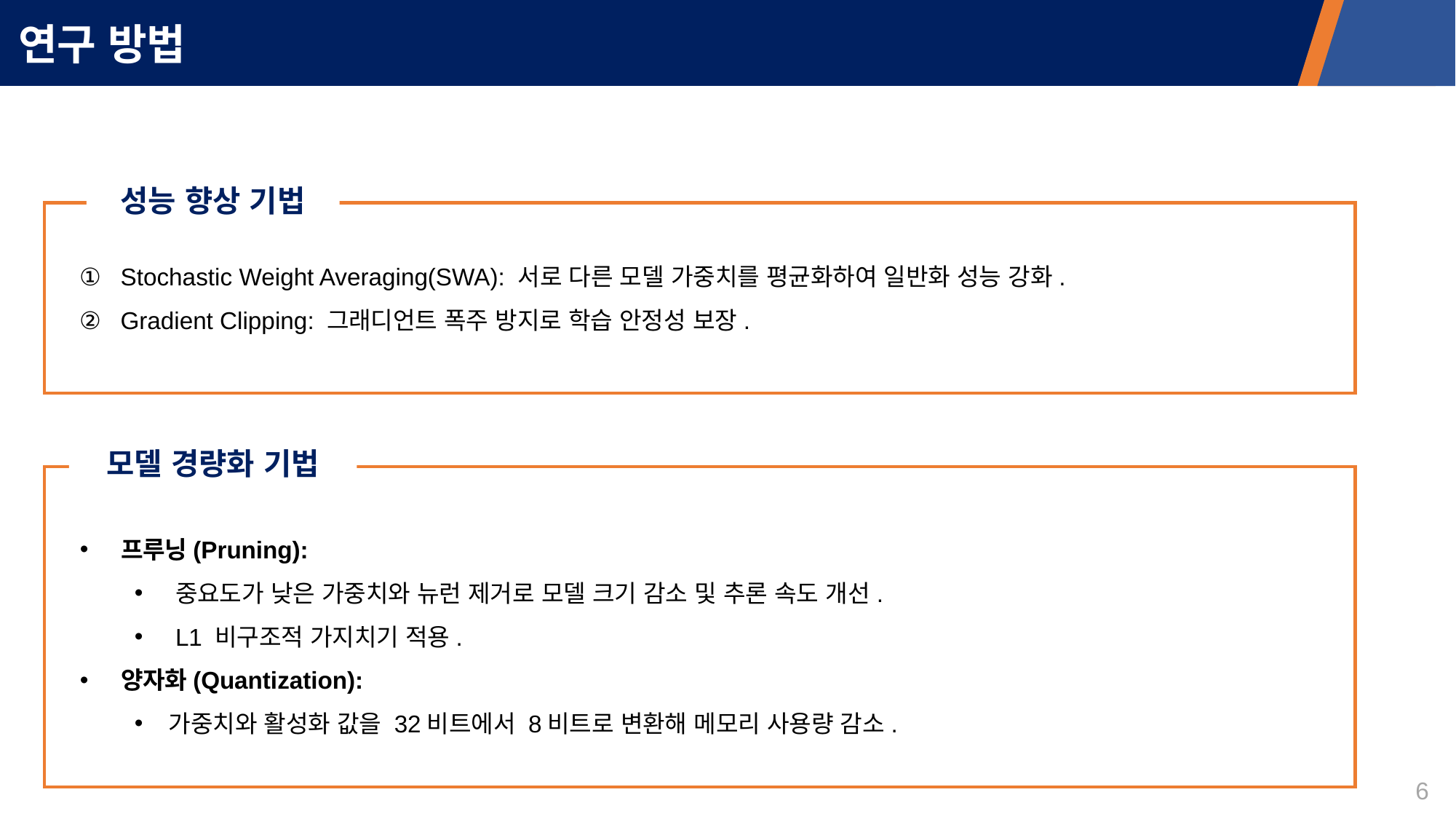

연구 방법
성능 향상 기법

Stochastic Weight Averaging(SWA): 서로 다른 모델 가중치를 평균화하여 일반화 성능 강화.
Gradient Clipping: 그래디언트 폭주 방지로 학습 안정성 보장.
모델 경량화 기법

프루닝(Pruning):
중요도가 낮은 가중치와 뉴런 제거로 모델 크기 감소 및 추론 속도 개선.
L1 비구조적 가지치기 적용.
양자화(Quantization):
가중치와 활성화 값을 32비트에서 8비트로 변환해 메모리 사용량 감소.

6